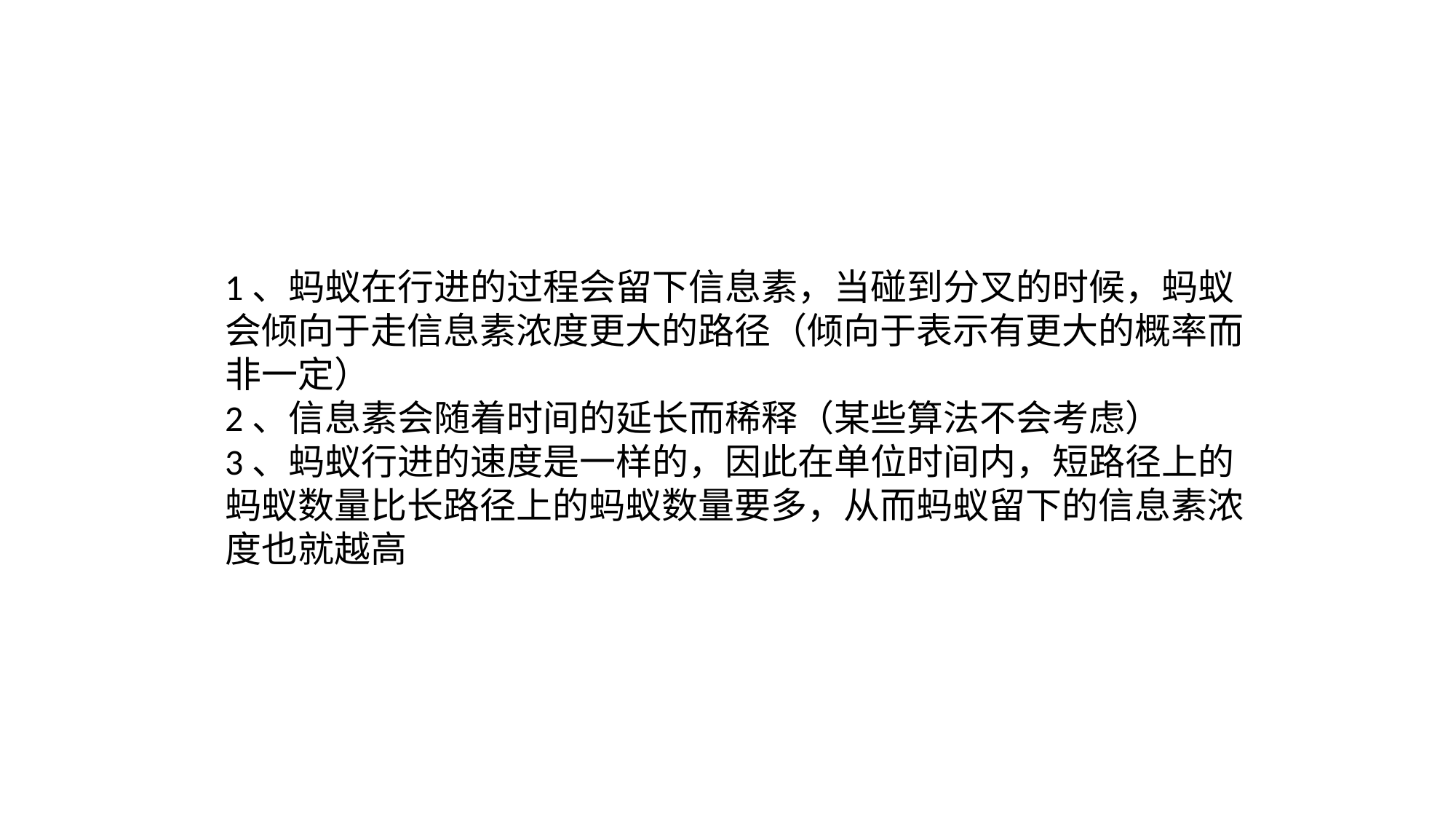

1、蚂蚁在行进的过程会留下信息素，当碰到分叉的时候，蚂蚁会倾向于走信息素浓度更大的路径（倾向于表示有更大的概率而非一定）
2、信息素会随着时间的延长而稀释（某些算法不会考虑）
3、蚂蚁行进的速度是一样的，因此在单位时间内，短路径上的蚂蚁数量比长路径上的蚂蚁数量要多，从而蚂蚁留下的信息素浓度也就越高